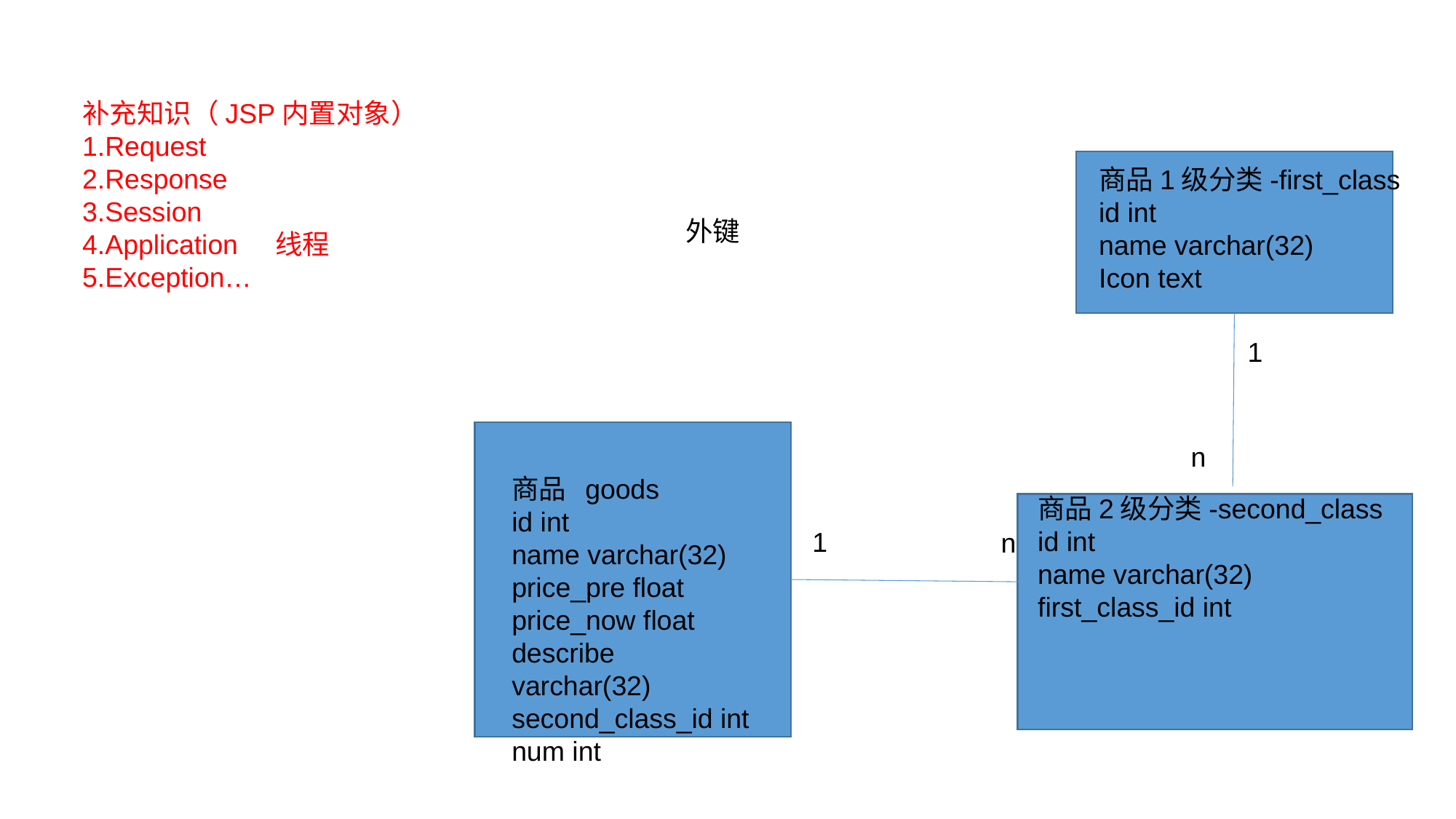

补充知识（JSP内置对象）
1.Request
2.Response
3.Session
4.Application    线程
5.Exception…

商品1级分类-first_class
id int
name varchar(32)
Icon text
外键

1

n
商品  goods
id int
name varchar(32)
price_pre float
price_now float
describe varchar(32)
second_class_id int
num int

商品2级分类-second_class
id int
name varchar(32)
first_class_id int

1
n